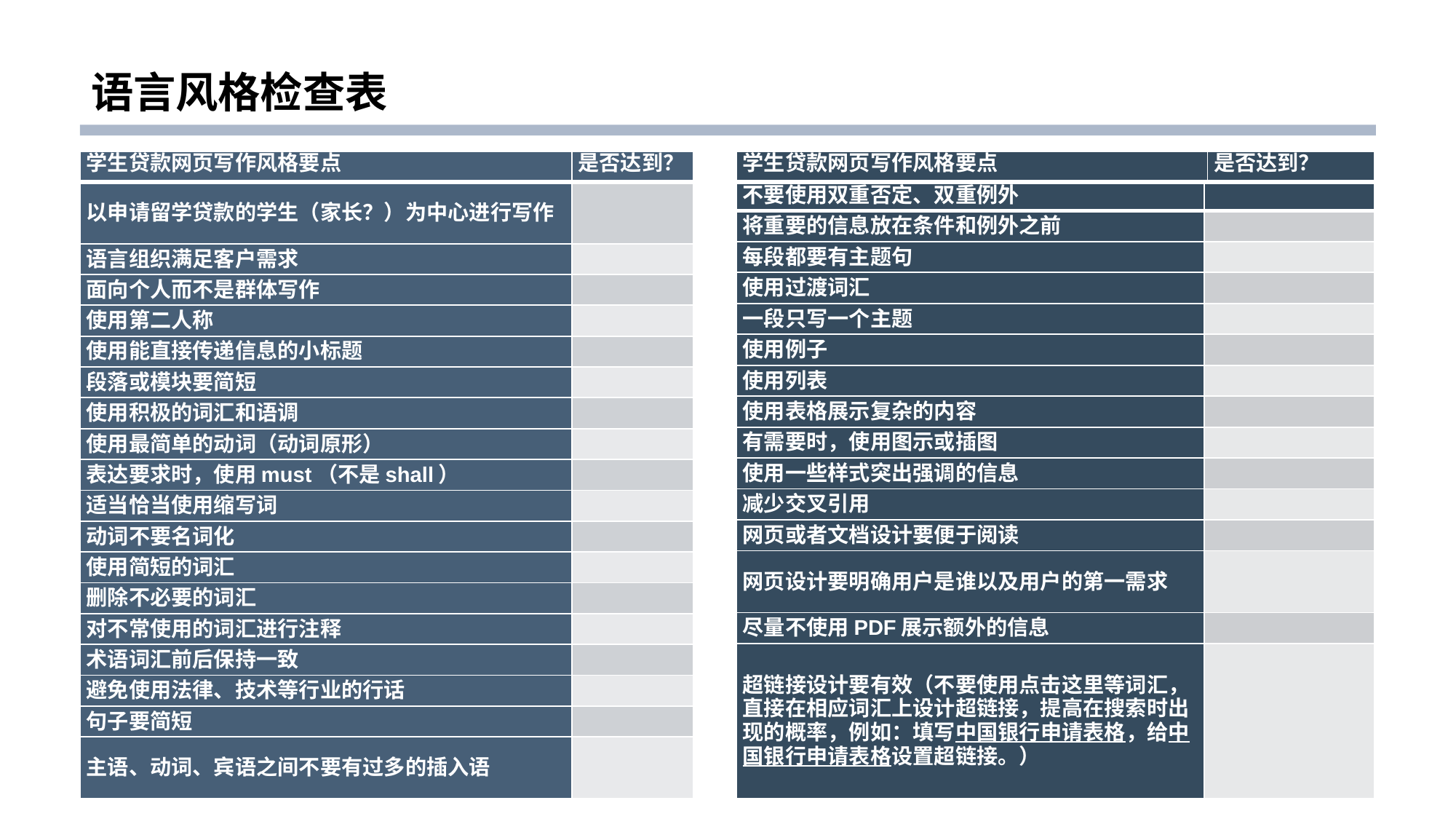

# 语言风格检查表
| 学生贷款网页写作风格要点 | 是否达到？ |
| --- | --- |
| 以申请留学贷款的学生（家长？）为中心进行写作 |  |
| 语言组织满足客户需求 |  |
| 面向个人而不是群体写作 |  |
| 使用第二人称 |  |
| 使用能直接传递信息的小标题 |  |
| 段落或模块要简短 |  |
| 使用积极的词汇和语调 |  |
| 使用最简单的动词（动词原形） |  |
| 表达要求时，使用must（不是shall） |  |
| 适当恰当使用缩写词 |  |
| 动词不要名词化 |  |
| 使用简短的词汇 |  |
| 删除不必要的词汇 |  |
| 对不常使用的词汇进行注释 |  |
| 术语词汇前后保持一致 |  |
| 避免使用法律、技术等行业的行话 |  |
| 句子要简短 |  |
| 主语、动词、宾语之间不要有过多的插入语 |  |
| 学生贷款网页写作风格要点 | 是否达到？ |
| --- | --- |
| 不要使用双重否定、双重例外 |  |
| --- | --- |
| 将重要的信息放在条件和例外之前 |  |
| 每段都要有主题句 |  |
| 使用过渡词汇 |  |
| 一段只写一个主题 |  |
| 使用例子 |  |
| 使用列表 |  |
| 使用表格展示复杂的内容 |  |
| 有需要时，使用图示或插图 |  |
| 使用一些样式突出强调的信息 |  |
| 减少交叉引用 |  |
| 网页或者文档设计要便于阅读 |  |
| 网页设计要明确用户是谁以及用户的第一需求 |  |
| 尽量不使用PDF展示额外的信息 |  |
| 超链接设计要有效（不要使用点击这里等词汇，直接在相应词汇上设计超链接，提高在搜索时出现的概率，例如：填写中国银行申请表格，给中国银行申请表格设置超链接。） |  |